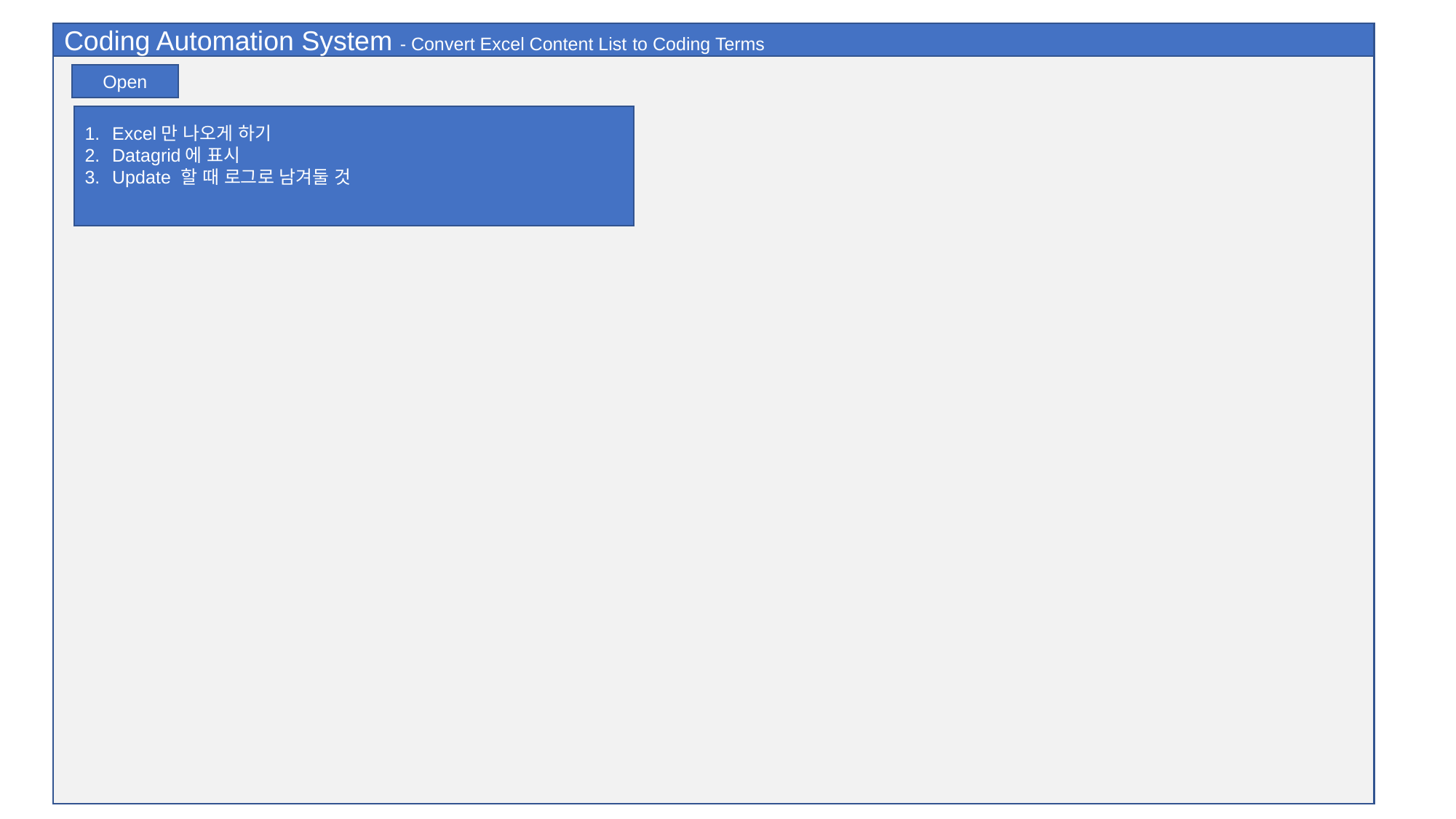

Coding Automation System - Convert Excel Content List to Coding Terms
Open
Excel만 나오게 하기
Datagrid에 표시
Update 할 때 로그로 남겨둘 것